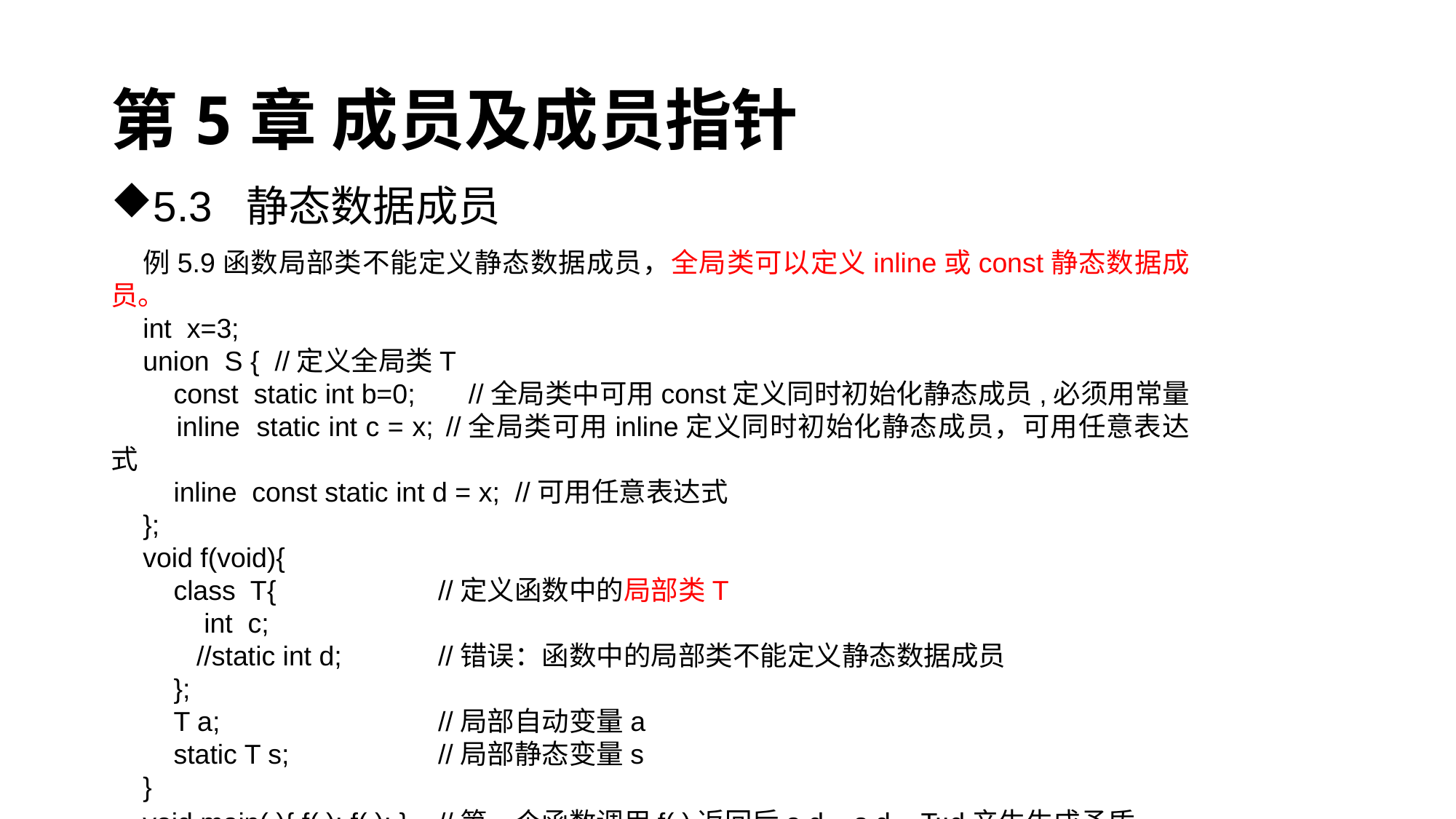

# 第5章 成员及成员指针
5.3  静态数据成员
例5.9函数局部类不能定义静态数据成员，全局类可以定义inline或const静态数据成员。
int  x=3;
union  S {  //定义全局类T
    const  static int b=0;       //全局类中可用const定义同时初始化静态成员,必须用常量
    inline  static int c = x;	//全局类可用inline定义同时初始化静态成员，可用任意表达式
    inline  const static int d = x;  //可用任意表达式
};
void f(void){
    class  T{ 	 	//定义函数中的局部类T
        int  c;
       //static int d;   	//错误：函数中的局部类不能定义静态数据成员
    };
    T a;         		//局部自动变量a
    static T s;  		//局部静态变量s
}
void main( ){ f( ); f( ); }	//第一个函数调用f( )返回后a.d⇔s.d⇔T::d产生生成矛盾